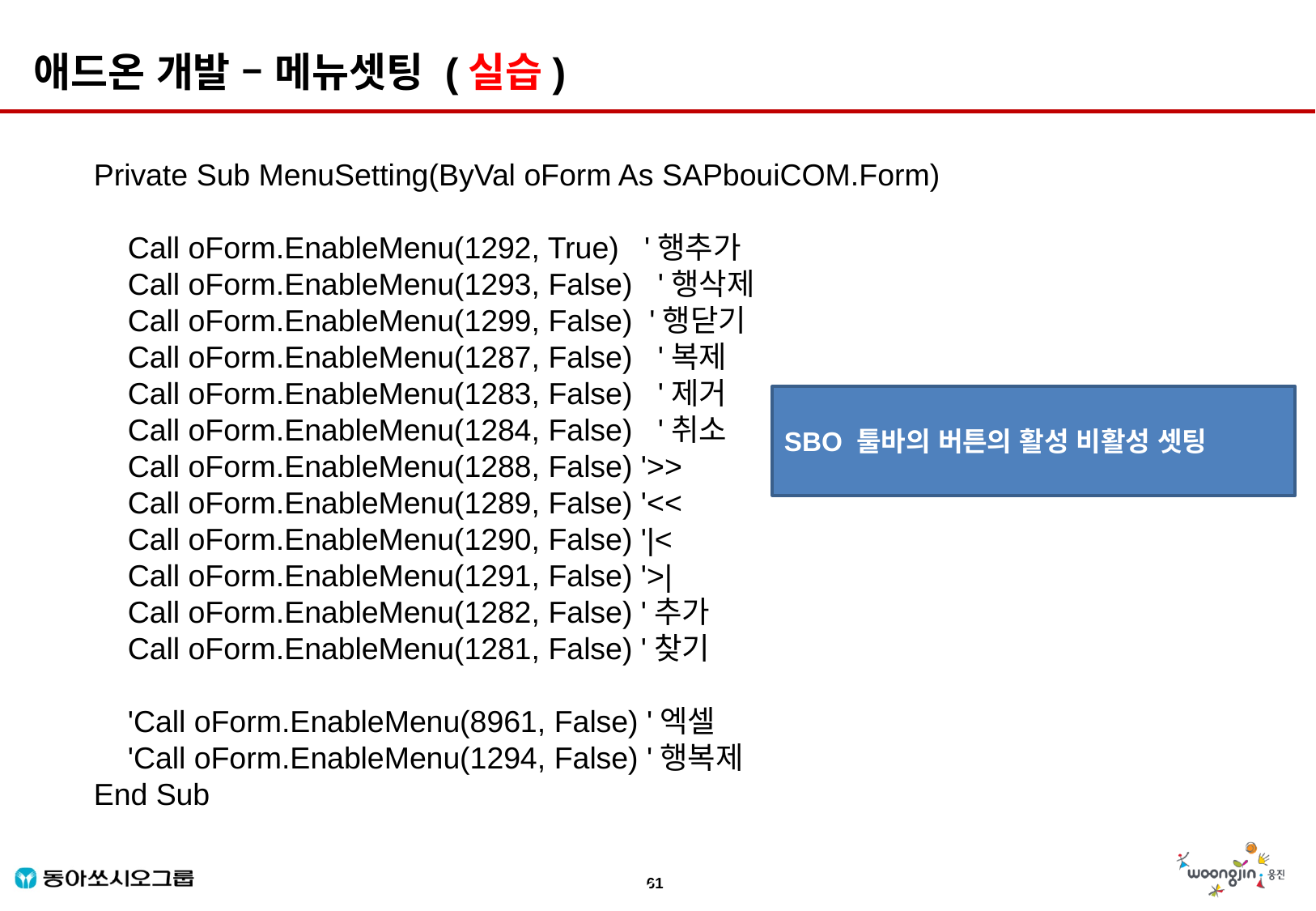

애드온 개발 – 메뉴셋팅 (실습)
Private Sub MenuSetting(ByVal oForm As SAPbouiCOM.Form)

    Call oForm.EnableMenu(1292, True)   '행추가
    Call oForm.EnableMenu(1293, False)   '행삭제
    Call oForm.EnableMenu(1299, False)  '행닫기
    Call oForm.EnableMenu(1287, False)   '복제
    Call oForm.EnableMenu(1283, False)   '제거
    Call oForm.EnableMenu(1284, False)   '취소
    Call oForm.EnableMenu(1288, False) '>>
    Call oForm.EnableMenu(1289, False) '<<
    Call oForm.EnableMenu(1290, False) '|<
    Call oForm.EnableMenu(1291, False) '>|
    Call oForm.EnableMenu(1282, False) '추가
    Call oForm.EnableMenu(1281, False) '찾기

    'Call oForm.EnableMenu(8961, False) '엑셀
    'Call oForm.EnableMenu(1294, False) '행복제
End Sub

SBO 툴바의 버튼의 활성 비활성 셋팅